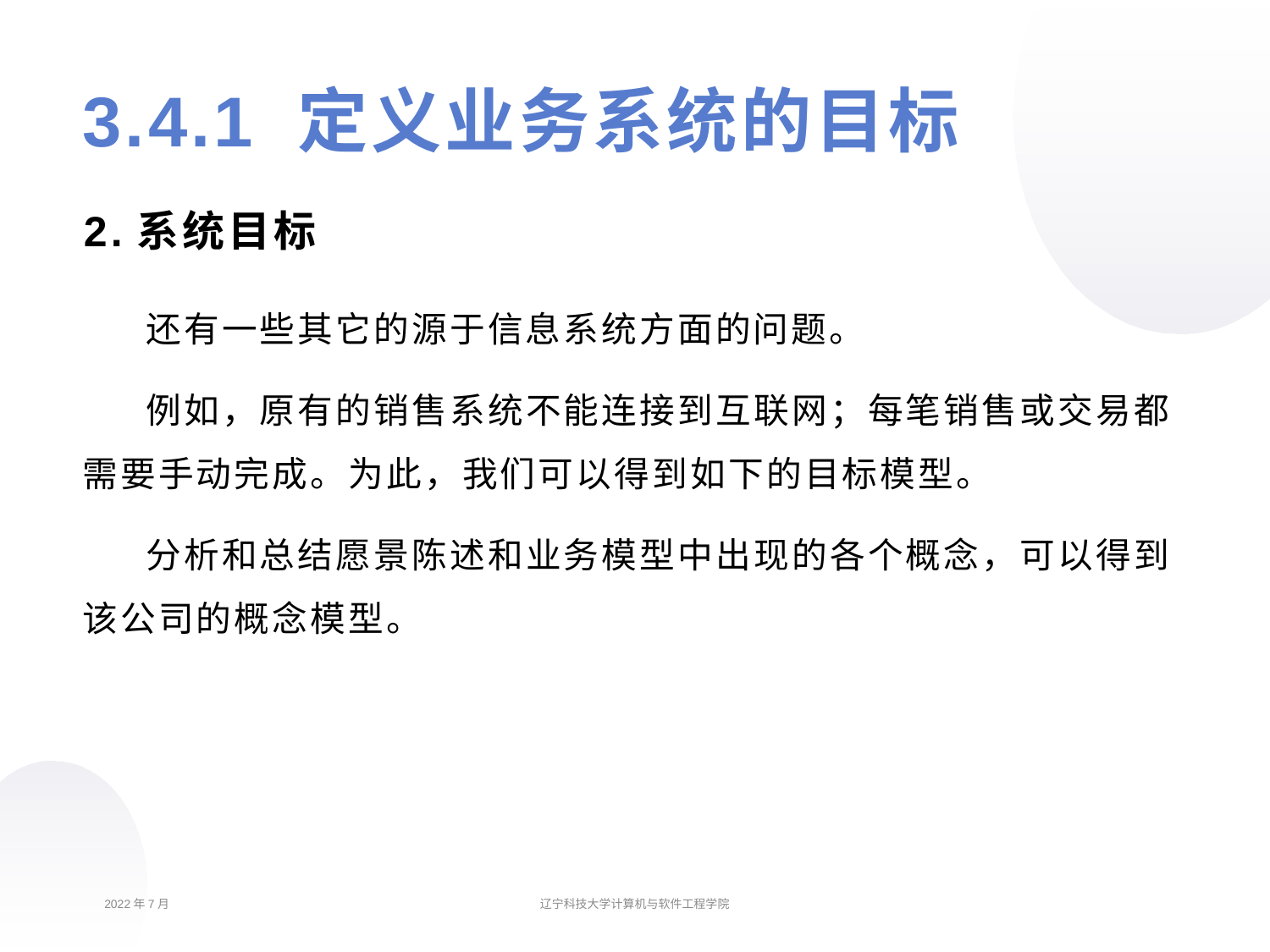

# 3.4.1 定义业务系统的目标
2.系统目标

还有一些其它的源于信息系统方面的问题。
例如，原有的销售系统不能连接到互联网；每笔销售或交易都需要手动完成。为此，我们可以得到如下的目标模型。
分析和总结愿景陈述和业务模型中出现的各个概念，可以得到该公司的概念模型。

2022年7月
辽宁科技大学计算机与软件工程学院
105